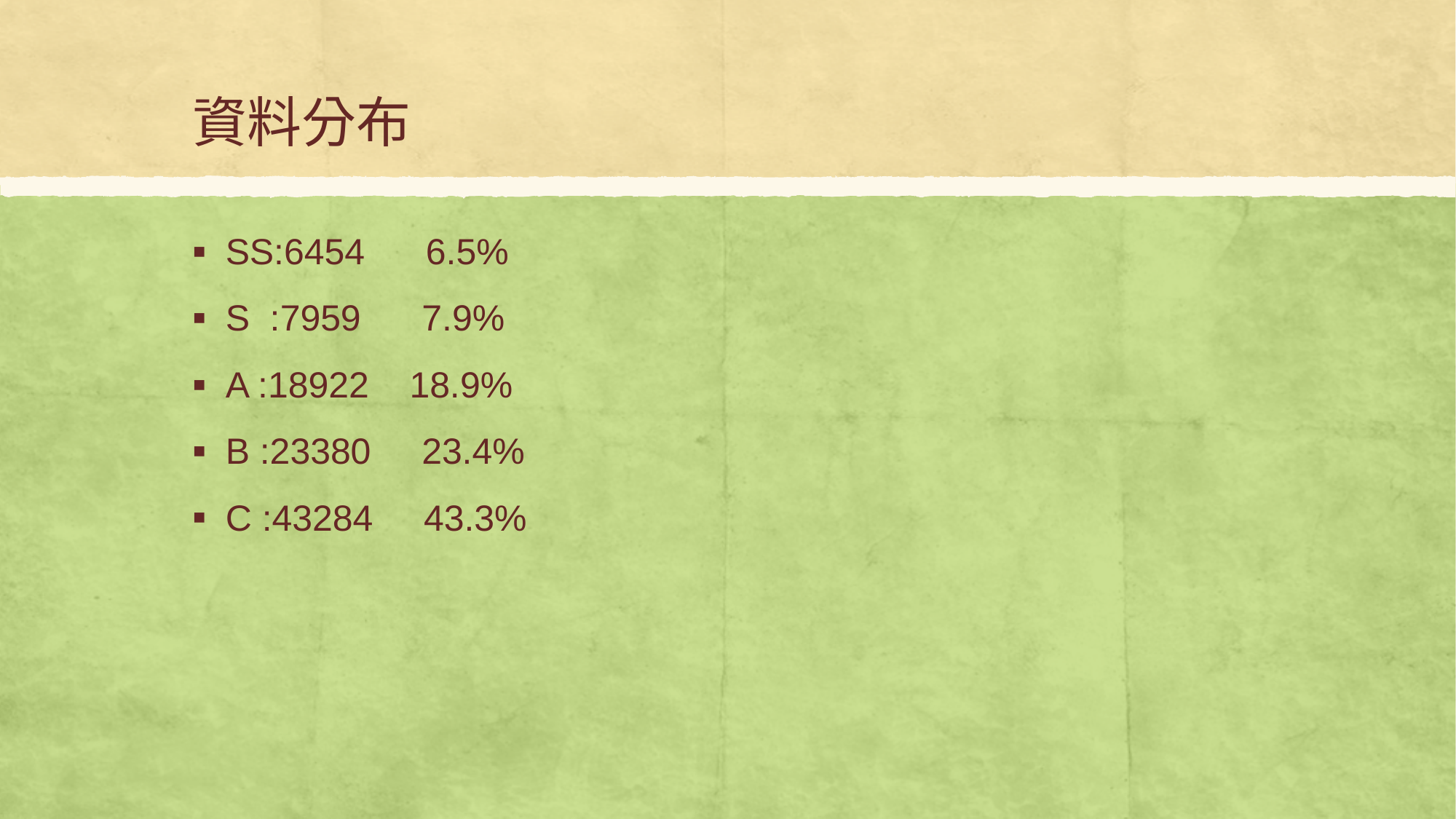

# 資料分布
SS:6454      6.5%
S  :7959      7.9%
A :18922    18.9%
B :23380     23.4%
C :43284     43.3%